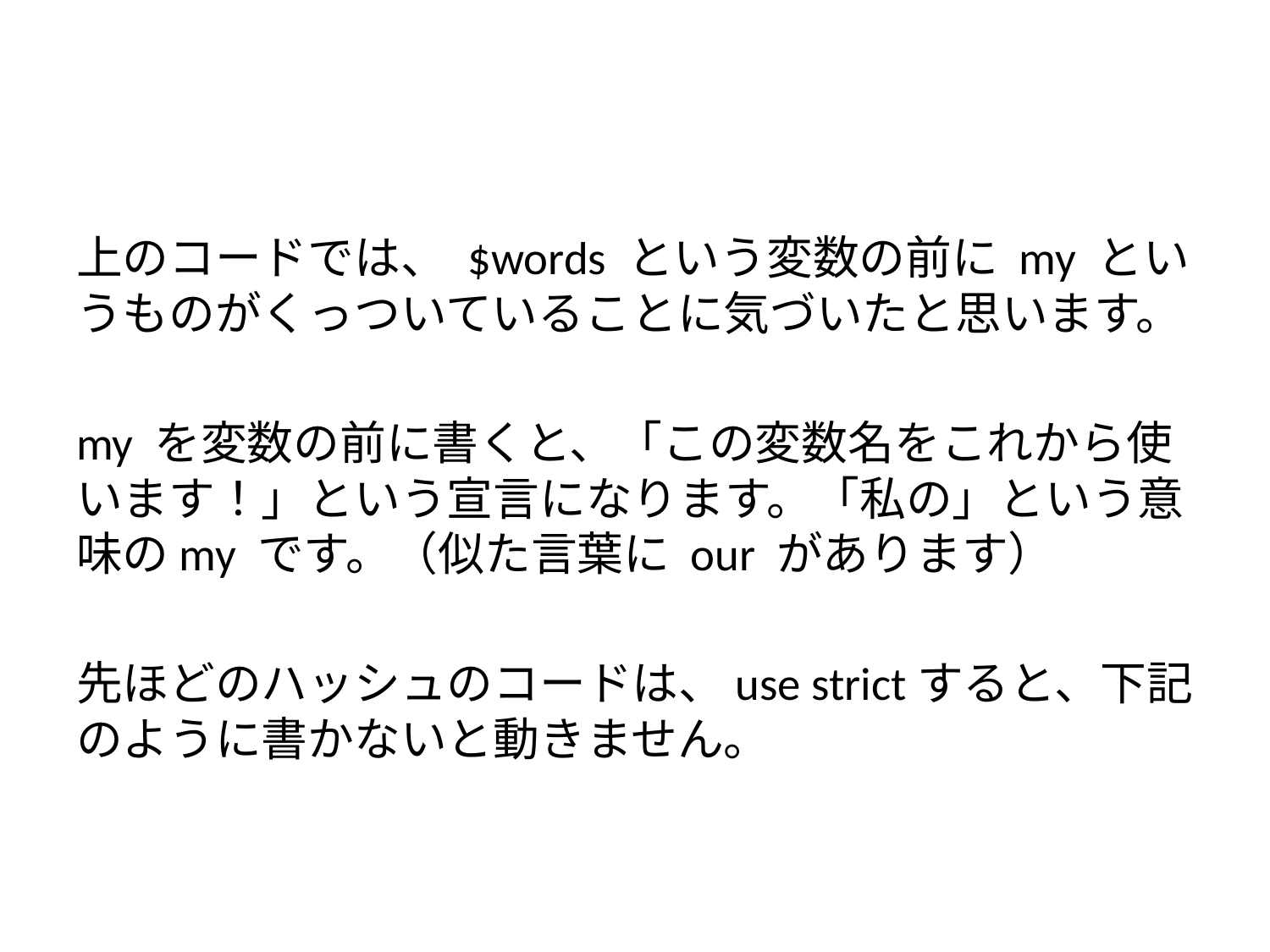

#
上のコードでは、 $words という変数の前に my というものがくっついていることに気づいたと思います。

my を変数の前に書くと、「この変数名をこれから使います！」という宣言になります。「私の」という意味のmy です。（似た言葉に our があります）

先ほどのハッシュのコードは、use strictすると、下記のように書かないと動きません。